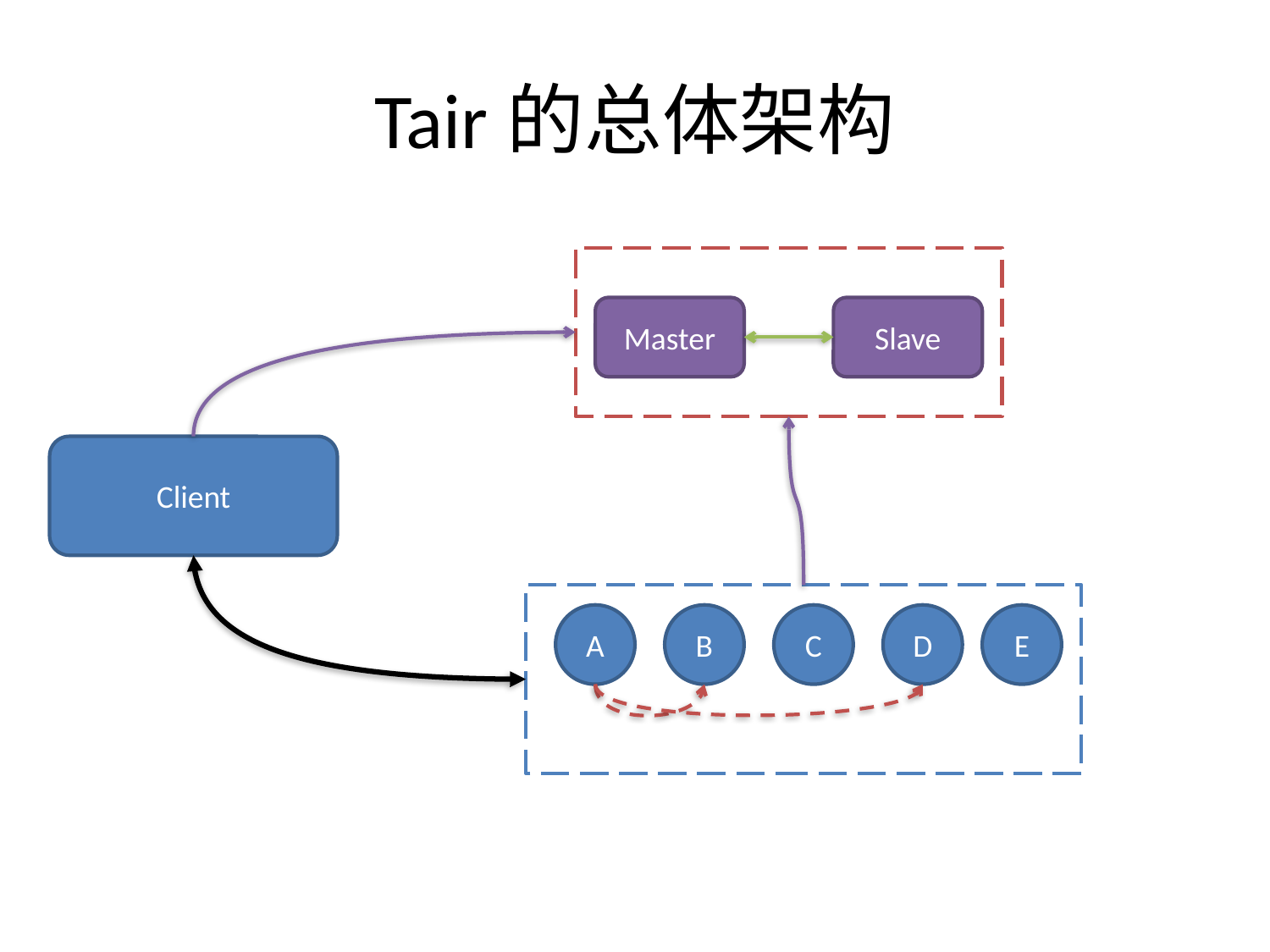

# Tair的总体架构

Master
Slave
Client

A
B
C
D
E